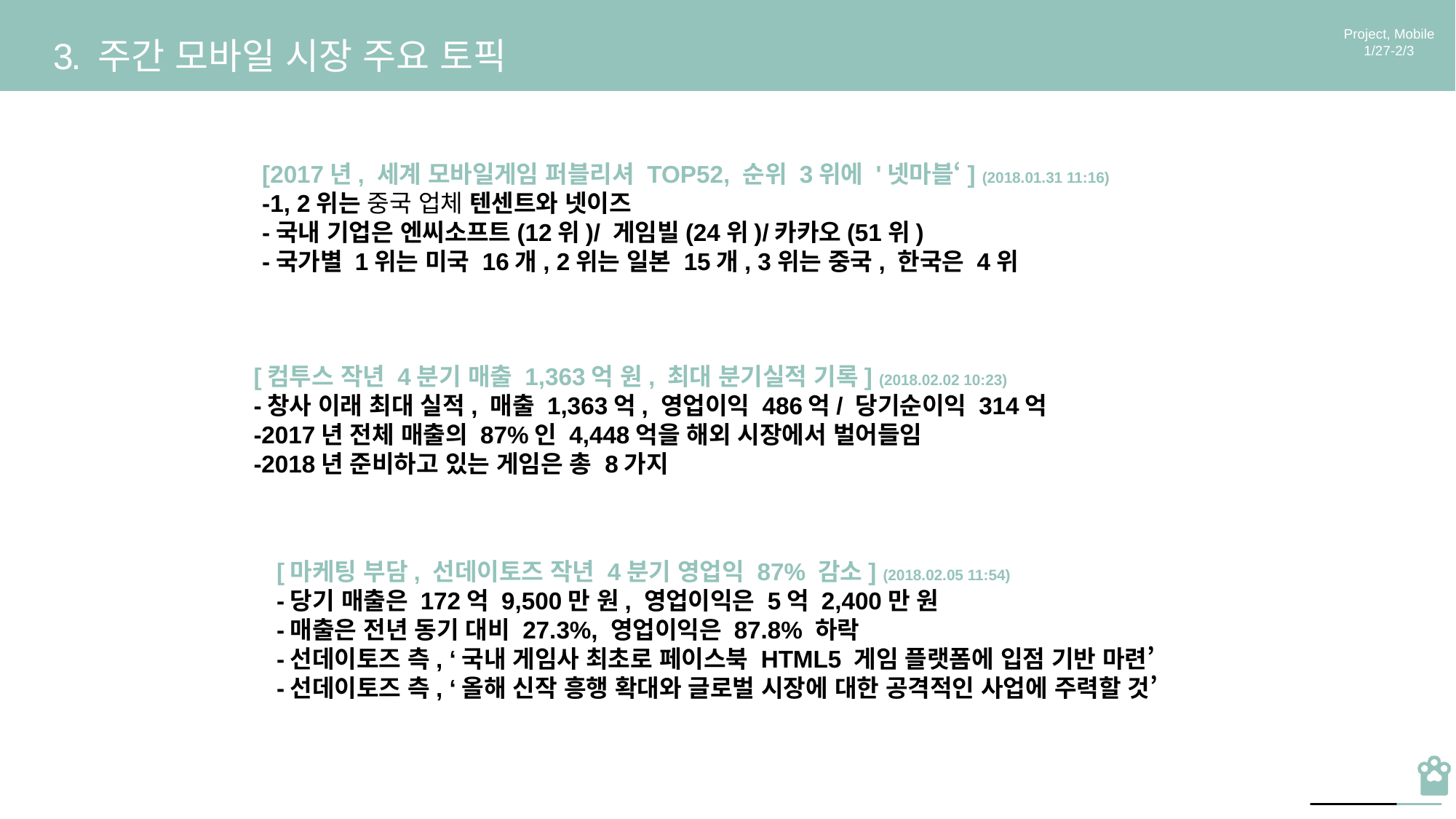

3. 주간 모바일 시장 주요 토픽
[2017년, 세계 모바일게임 퍼블리셔 TOP52, 순위 3위에 '넷마블‘] (2018.01.31 11:16)
-1, 2위는 중국 업체 텐센트와 넷이즈
-국내 기업은 엔씨소프트(12위)/ 게임빌(24위)/카카오(51위)
-국가별 1위는 미국 16개, 2위는 일본 15개, 3위는 중국, 한국은 4위
[컴투스 작년 4분기 매출 1,363억 원, 최대 분기실적 기록] (2018.02.02 10:23)
-창사 이래 최대 실적, 매출 1,363억, 영업이익 486억/ 당기순이익 314억
-2017년 전체 매출의 87%인 4,448억을 해외 시장에서 벌어들임
-2018년 준비하고 있는 게임은 총 8가지
[마케팅 부담, 선데이토즈 작년 4분기 영업익 87% 감소] (2018.02.05 11:54)
-당기 매출은 172억 9,500만 원, 영업이익은 5억 2,400만 원
-매출은 전년 동기 대비 27.3%, 영업이익은 87.8% 하락
-선데이토즈 측, ‘국내 게임사 최초로 페이스북 HTML5 게임 플랫폼에 입점 기반 마련’
-선데이토즈 측, ‘올해 신작 흥행 확대와 글로벌 시장에 대한 공격적인 사업에 주력할 것’